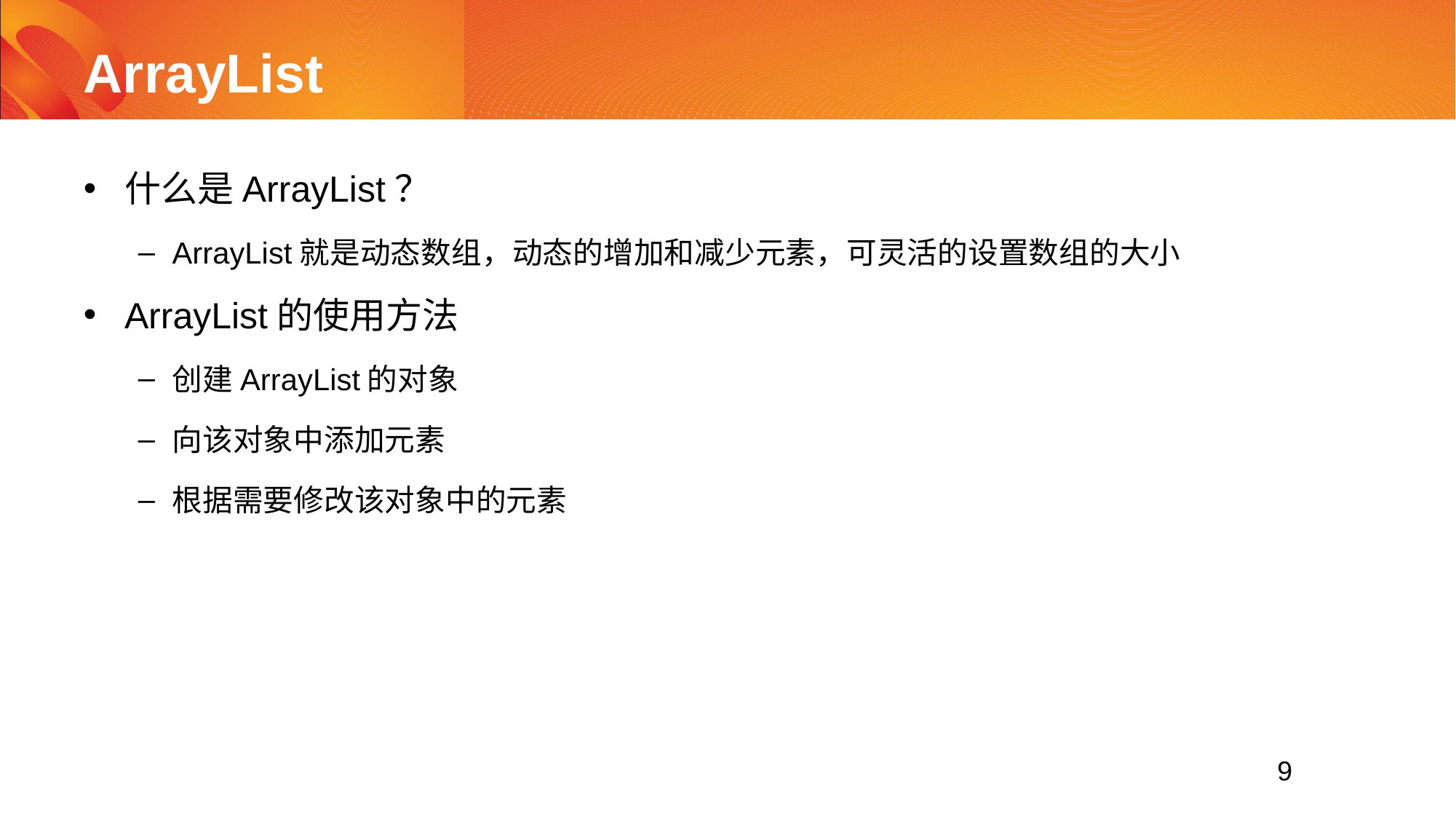

# ArrayList
什么是ArrayList？
ArrayList就是动态数组，动态的增加和减少元素，可灵活的设置数组的大小
ArrayList的使用方法
创建ArrayList的对象
向该对象中添加元素
根据需要修改该对象中的元素